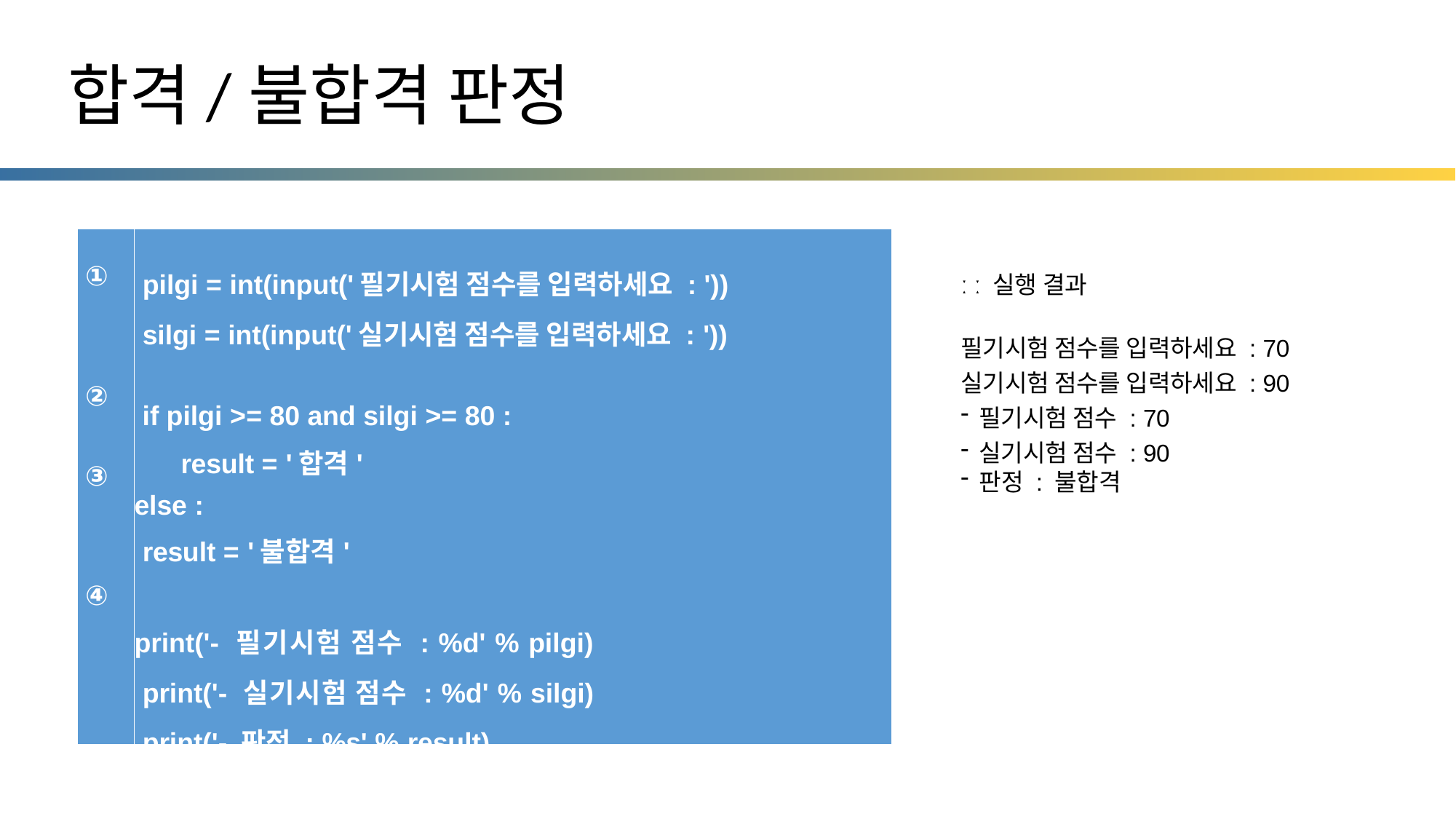

# 합격/불합격 판정
| ① ② ③ ④ | pilgi = int(input('필기시험 점수를 입력하세요 : ')) silgi = int(input('실기시험 점수를 입력하세요 : ')) if pilgi >= 80 and silgi >= 80 : result = '합격' else : result = '불합격' print('- 필기시험 점수 : %d' % pilgi) print('- 실기시험 점수 : %d' % silgi) print('- 판정 : %s' % result) |
| --- | --- |
| ː ː 실행 결과 |
| --- |
| 필기시험 점수를 입력하세요 : 70 실기시험 점수를 입력하세요 : 90 필기시험 점수 : 70 실기시험 점수 : 90 판정 : 불합격 |